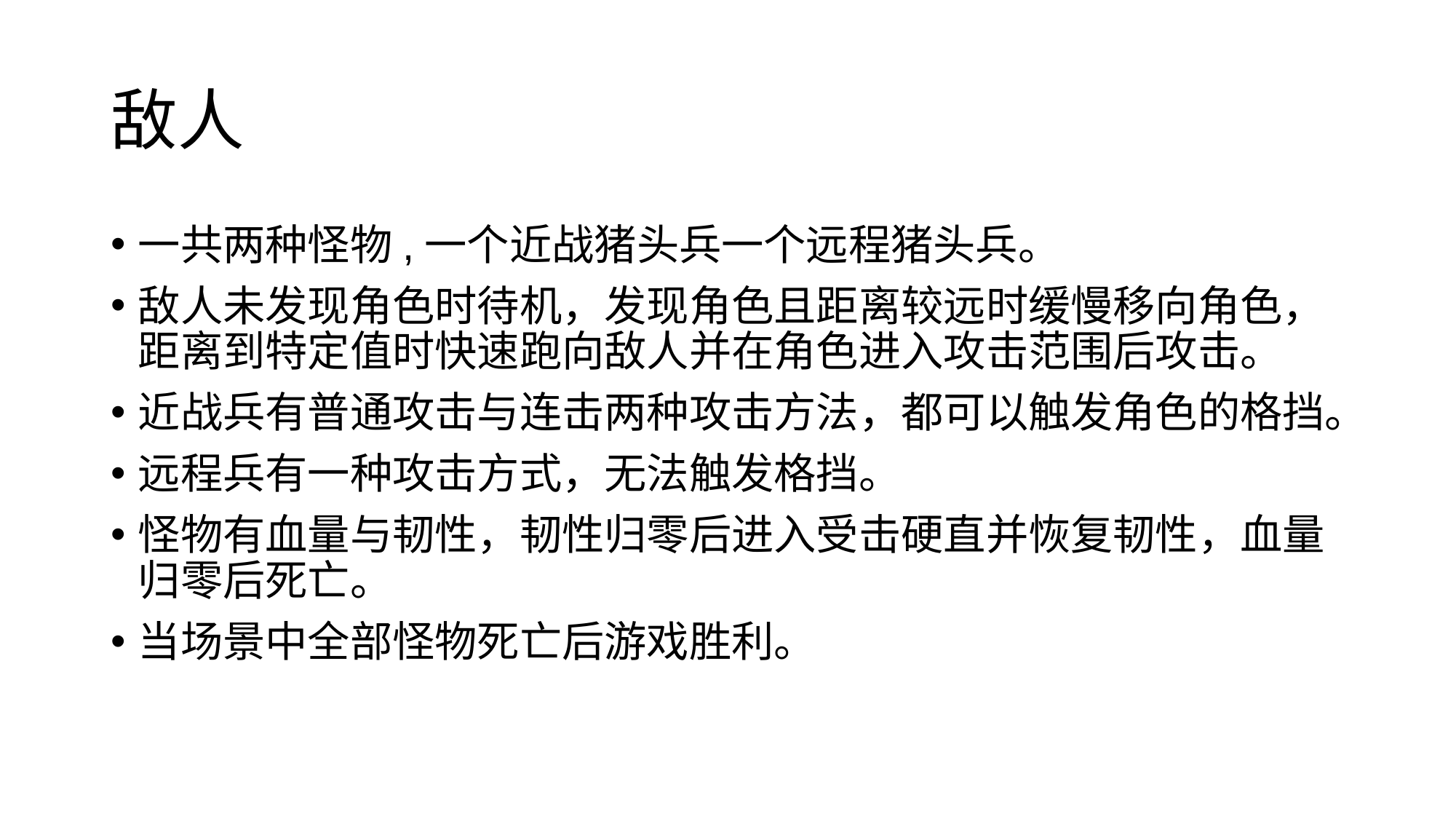

# 敌人
一共两种怪物,一个近战猪头兵一个远程猪头兵。
敌人未发现角色时待机，发现角色且距离较远时缓慢移向角色，距离到特定值时快速跑向敌人并在角色进入攻击范围后攻击。
近战兵有普通攻击与连击两种攻击方法，都可以触发角色的格挡。
远程兵有一种攻击方式，无法触发格挡。
怪物有血量与韧性，韧性归零后进入受击硬直并恢复韧性，血量归零后死亡。
当场景中全部怪物死亡后游戏胜利。